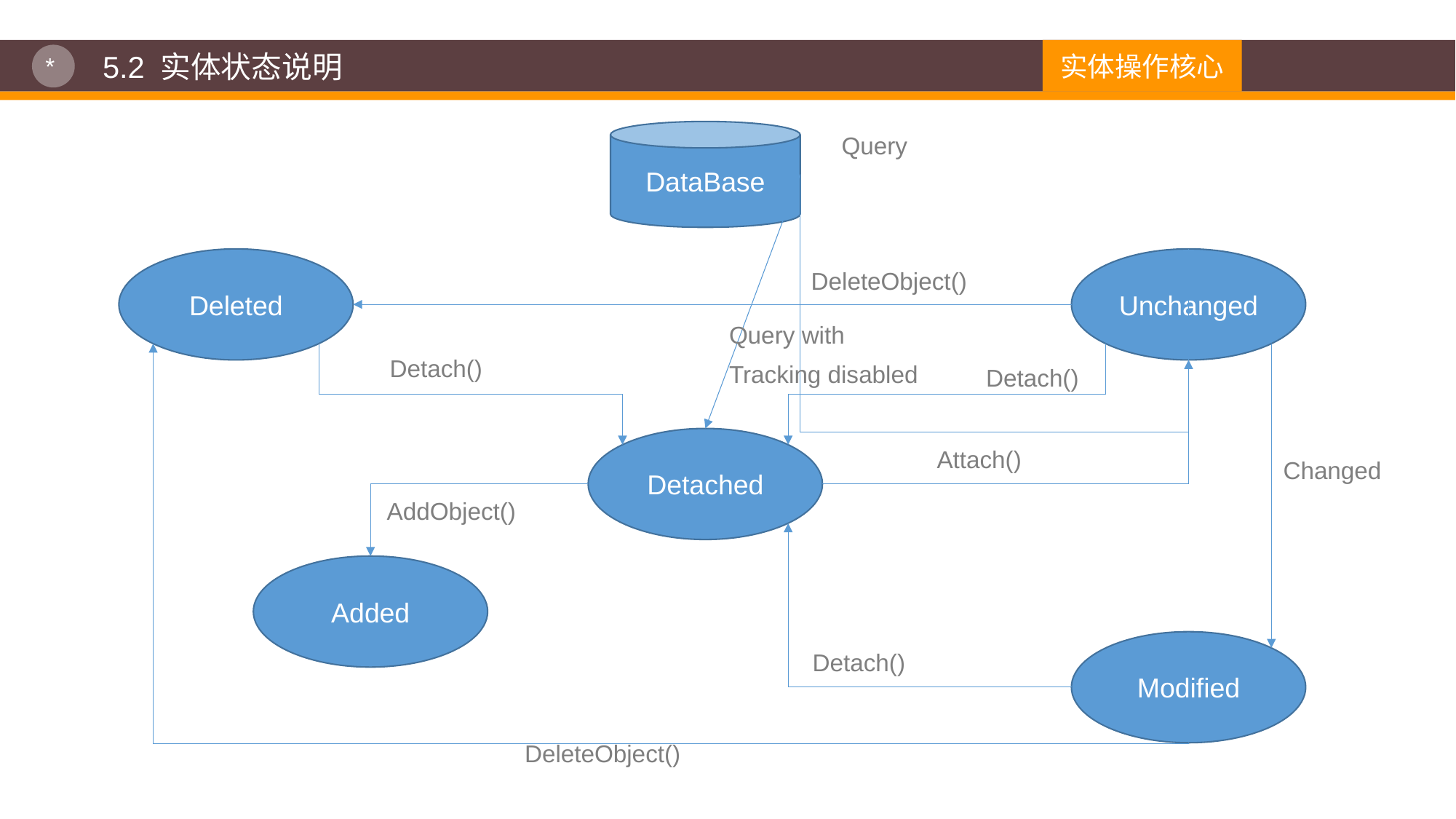

图表设计
实体操作核心
5.2 实体状态说明

*

Query
DataBase
Deleted
Unchanged
DeleteObject()
Query with
Tracking disabled
Detach()
Detach()
Detached
Attach()
Changed
AddObject()
Added
Detach()
Modified
DeleteObject()